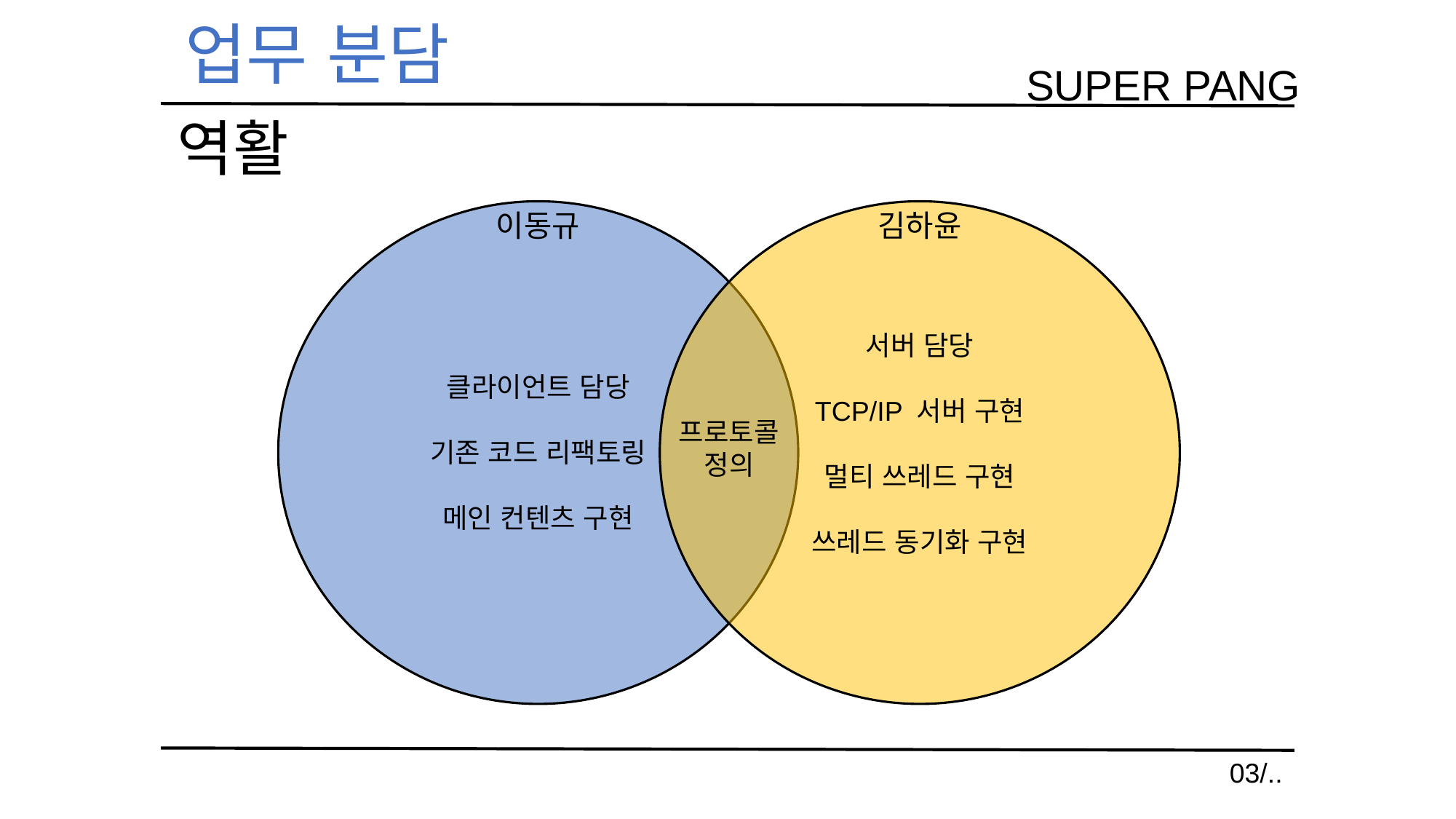

업무 분담
SUPER PANG
역활
이동규

김하윤

서버 담당

TCP/IP 서버 구현

멀티 쓰레드 구현

쓰레드 동기화 구현
클라이언트 담당

기존 코드 리팩토링

메인 컨텐츠 구현
프로토콜
정의
03/..